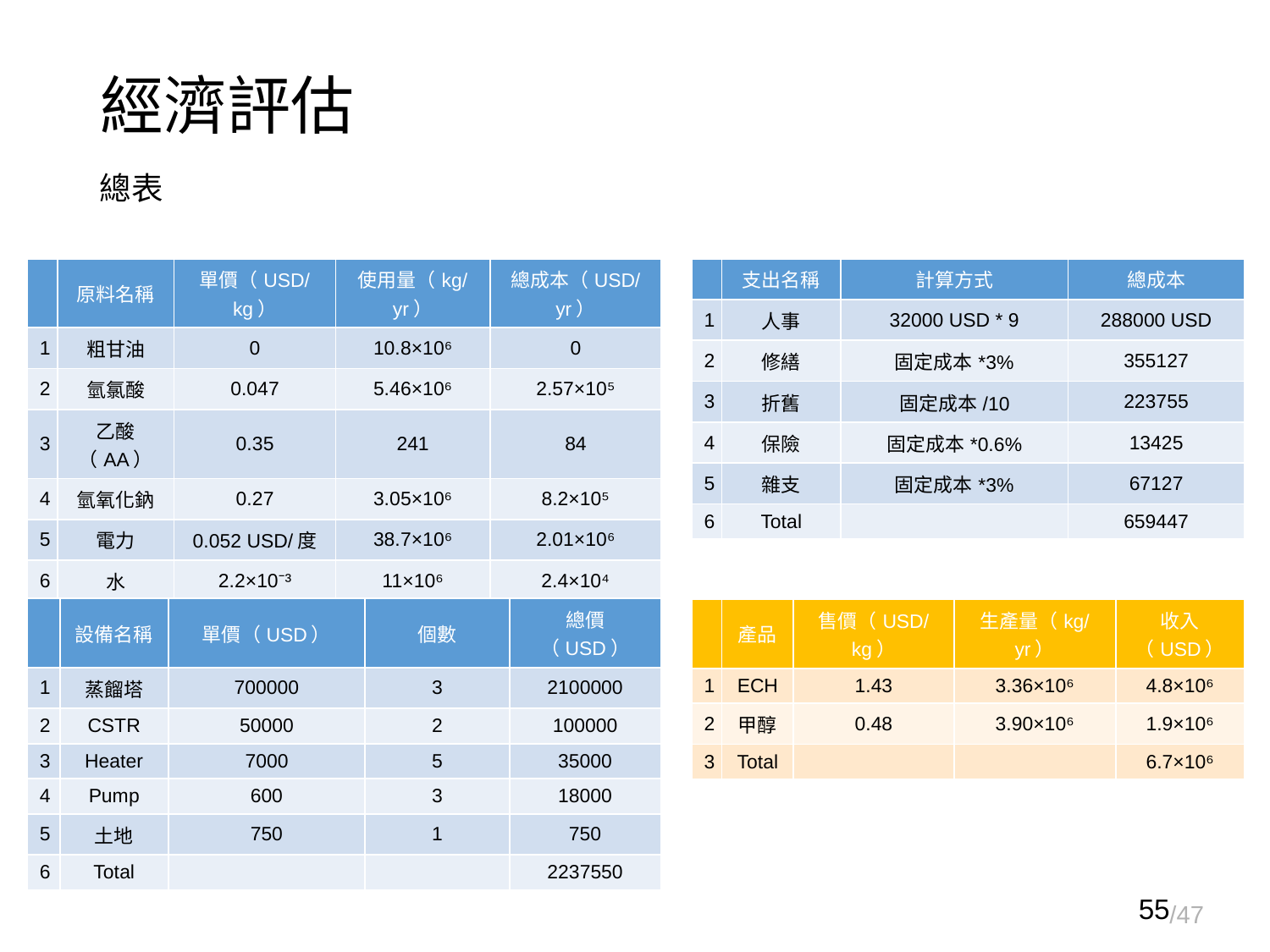

# 經濟評估
總表
|  | 原料名稱 | 單價（USD/kg） | 使用量（kg/yr） | 總成本（USD/yr） |
| --- | --- | --- | --- | --- |
| 1 | 粗甘油 | 0 | 10.8×10⁶ | 0 |
| 2 | 氫氯酸 | 0.047 | 5.46×10⁶ | 2.57×10⁵ |
| 3 | 乙酸（AA） | 0.35 | 241 | 84 |
| 4 | 氫氧化鈉 | 0.27 | 3.05×10⁶ | 8.2×10⁵ |
| 5 | 電力 | 0.052 USD/度 | 38.7×10⁶ | 2.01×10⁶ |
| 6 | 水 | 2.2×10⁻³ | 11×10⁶ | 2.4×10⁴ |
| 7 | Total |  |  | 3.12×10⁶ |
|  | 支出名稱 | 計算方式 | 總成本 |
| --- | --- | --- | --- |
| 1 | 人事 | 32000 USD \* 9 | 288000 USD |
| 2 | 修繕 | 固定成本\*3% | 355127 |
| 3 | 折舊 | 固定成本/10 | 223755 |
| 4 | 保險 | 固定成本\*0.6% | 13425 |
| 5 | 雜支 | 固定成本\*3% | 67127 |
| 6 | Total |  | 659447 |
|  | 設備名稱 | 單價（USD） | 個數 | 總價（USD） |
| --- | --- | --- | --- | --- |
| 1 | 蒸餾塔 | 700000 | 3 | 2100000 |
| 2 | CSTR | 50000 | 2 | 100000 |
| 3 | Heater | 7000 | 5 | 35000 |
| 4 | Pump | 600 | 3 | 18000 |
| 5 | 土地 | 750 | 1 | 750 |
| 6 | Total |  |  | 2237550 |
|  | 產品 | 售價（USD/kg） | 生產量（kg/yr） | 收入（USD） |
| --- | --- | --- | --- | --- |
| 1 | ECH | 1.43 | 3.36×10⁶ | 4.8×10⁶ |
| 2 | 甲醇 | 0.48 | 3.90×10⁶ | 1.9×10⁶ |
| 3 | Total |  |  | 6.7×10⁶ |
55
/47